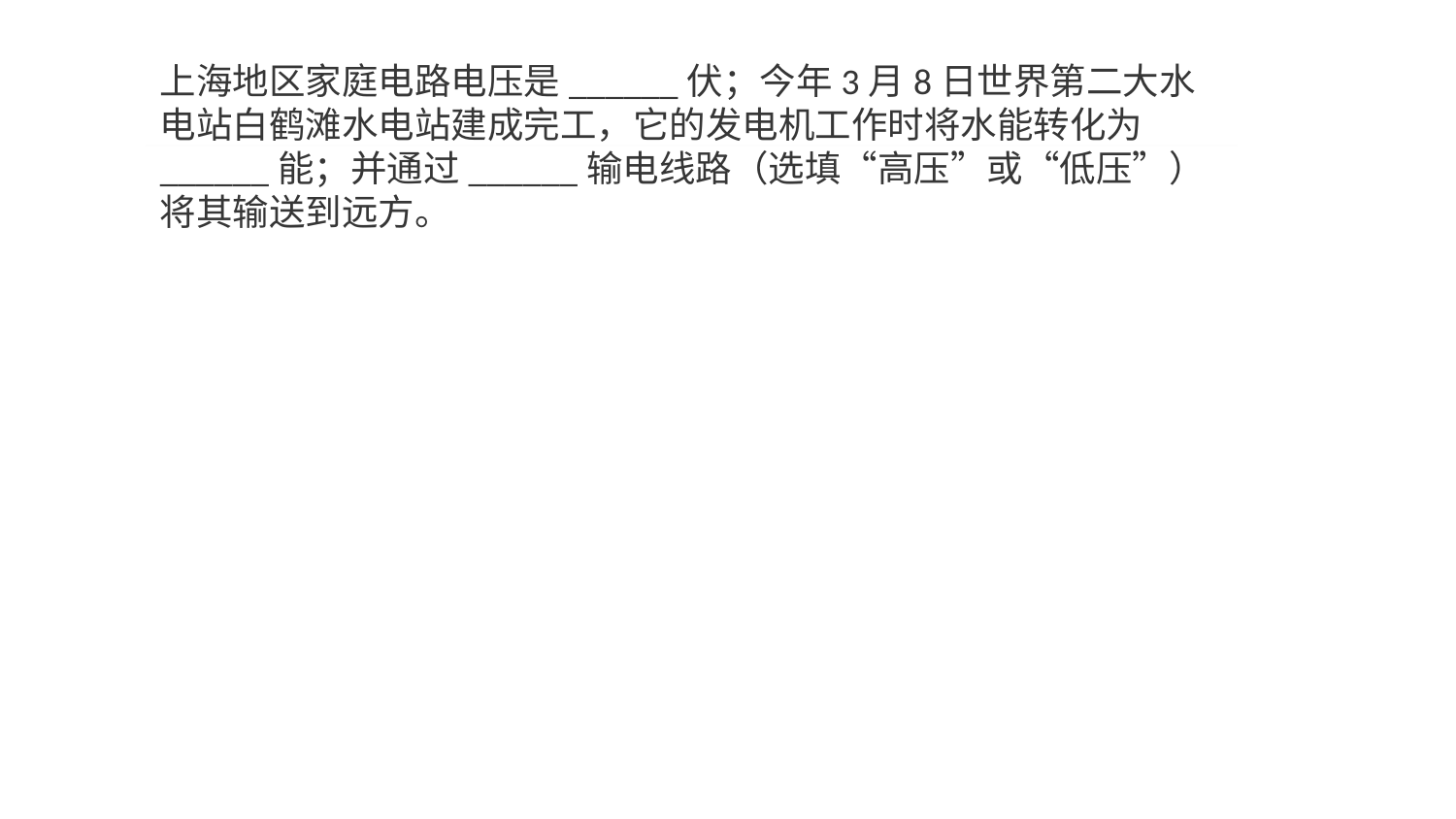

上海地区家庭电路电压是______伏；今年3月8日世界第二大水电站白鹤滩水电站建成完工，它的发电机工作时将水能转化为______能；并通过______输电线路（选填“高压”或“低压”）将其输送到远方。